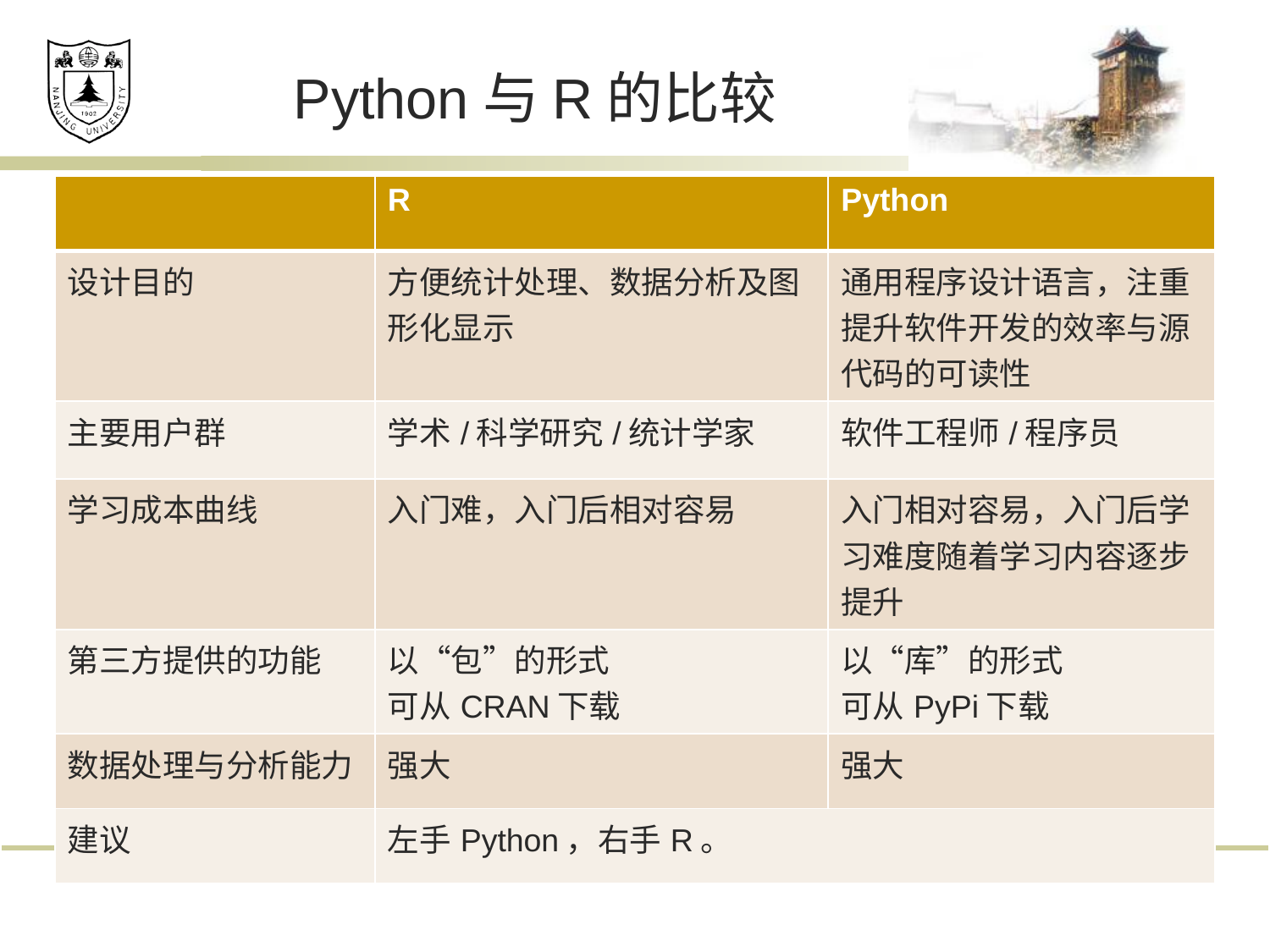

# Python与R的比较
|  | R | Python |
| --- | --- | --- |
| 设计目的 | 方便统计处理、数据分析及图形化显示 | 通用程序设计语言，注重提升软件开发的效率与源代码的可读性 |
| 主要用户群 | 学术/科学研究/统计学家 | 软件工程师/程序员 |
| 学习成本曲线 | 入门难，入门后相对容易 | 入门相对容易，入门后学习难度随着学习内容逐步提升 |
| 第三方提供的功能 | 以“包”的形式 可从CRAN下载 | 以“库”的形式 可从PyPi下载 |
| 数据处理与分析能力 | 强大 | 强大 |
| 建议 | 左手Python，右手R。 |  |